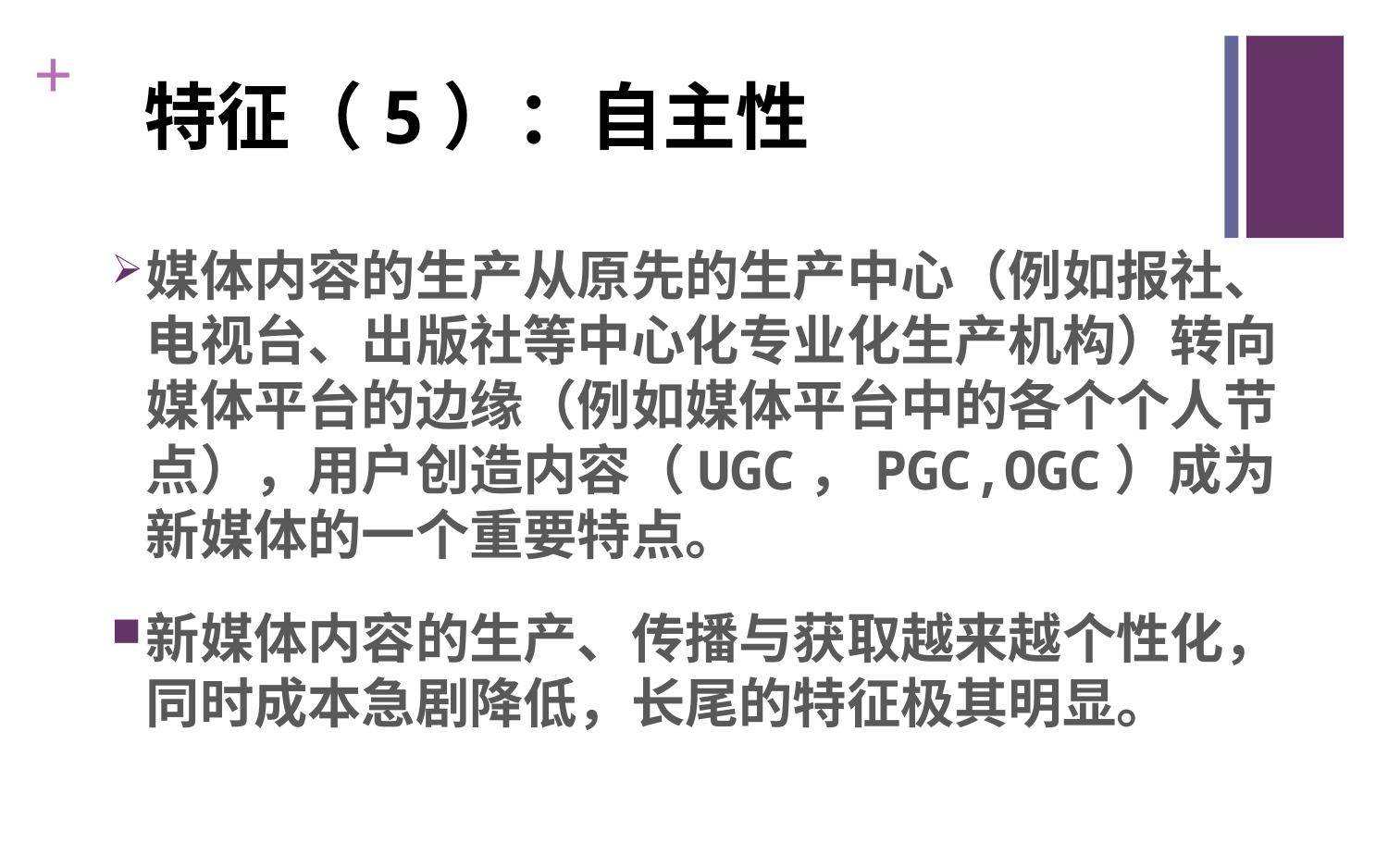

# 特征（5）：自主性
媒体内容的生产从原先的生产中心（例如报社、电视台、出版社等中心化专业化生产机构）转向媒体平台的边缘（例如媒体平台中的各个个人节点），用户创造内容（UGC，PGC,OGC）成为新媒体的一个重要特点。
新媒体内容的生产、传播与获取越来越个性化，同时成本急剧降低，长尾的特征极其明显。